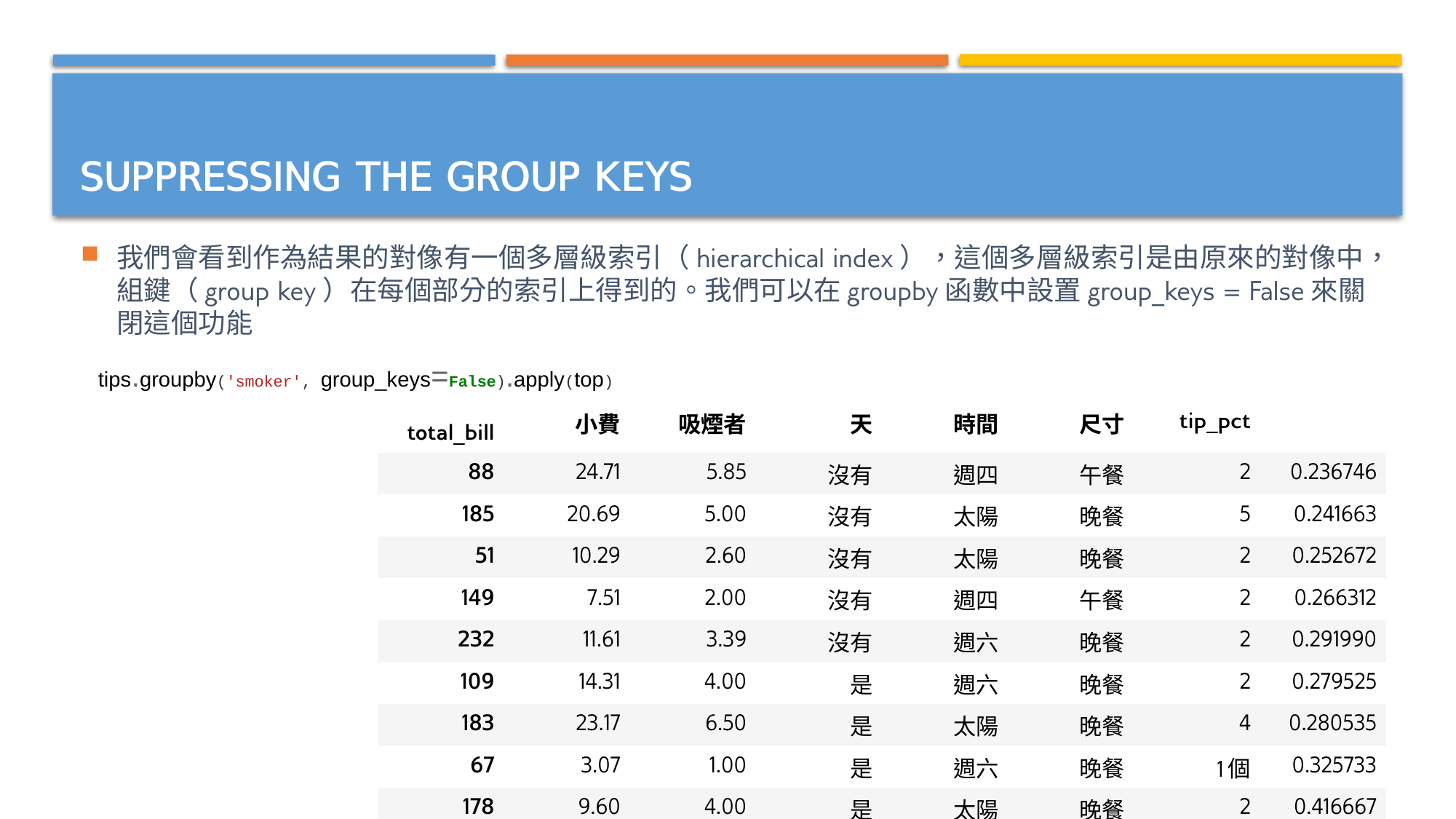

我們會看到作為結果的對像有一個多層級索引（hierarchical index），這個多層級索引是由原來的對像中，組鍵（group key）在每個部分的索引上得到的。我們可以在groupby函數中設置group_keys = False來關閉這個功能
# Suppressing the Group Keys
tips.groupby('smoker', group_keys=False).apply(top)
| total\_bill | 小費 | 吸煙者 | 天 | 時間 | 尺寸 | tip\_pct |  |
| --- | --- | --- | --- | --- | --- | --- | --- |
| 88 | 24.71 | 5.85 | 沒有 | 週四 | 午餐 | 2 | 0.236746 |
| 185 | 20.69 | 5.00 | 沒有 | 太陽 | 晚餐 | 5 | 0.241663 |
| 51 | 10.29 | 2.60 | 沒有 | 太陽 | 晚餐 | 2 | 0.252672 |
| 149 | 7.51 | 2.00 | 沒有 | 週四 | 午餐 | 2 | 0.266312 |
| 232 | 11.61 | 3.39 | 沒有 | 週六 | 晚餐 | 2 | 0.291990 |
| 109 | 14.31 | 4.00 | 是 | 週六 | 晚餐 | 2 | 0.279525 |
| 183 | 23.17 | 6.50 | 是 | 太陽 | 晚餐 | 4 | 0.280535 |
| 67 | 3.07 | 1.00 | 是 | 週六 | 晚餐 | 1個 | 0.325733 |
| 178 | 9.60 | 4.00 | 是 | 太陽 | 晚餐 | 2 | 0.416667 |
| 172 | 7.25 | 5.15 | 是 | 太陽 | 晚餐 | 2 | 0.710345 |